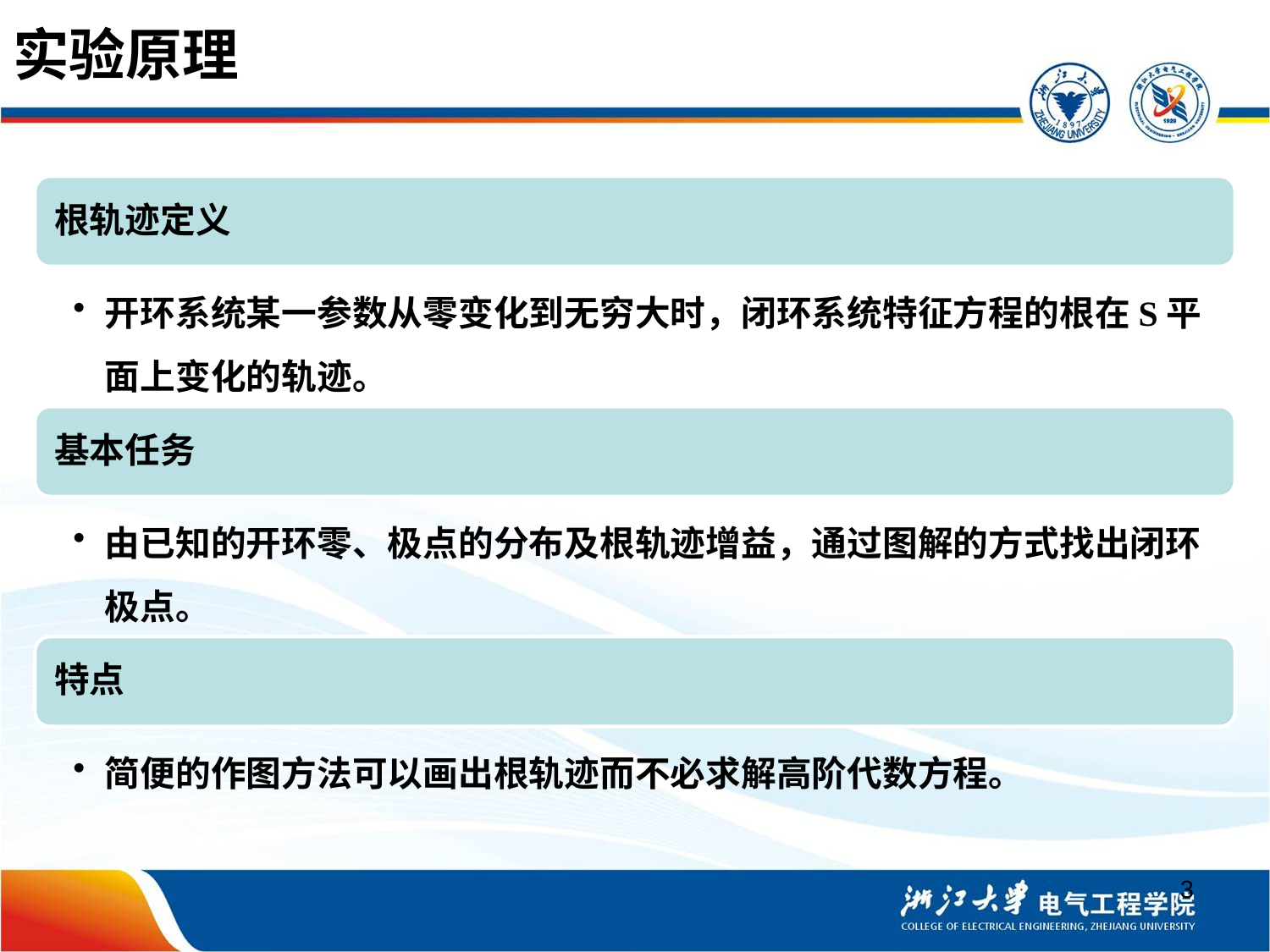

# 实验原理
根轨迹定义
开环系统某一参数从零变化到无穷大时，闭环系统特征方程的根在S平面上变化的轨迹。
基本任务
由已知的开环零、极点的分布及根轨迹增益，通过图解的方式找出闭环极点。
特点
简便的作图方法可以画出根轨迹而不必求解高阶代数方程。